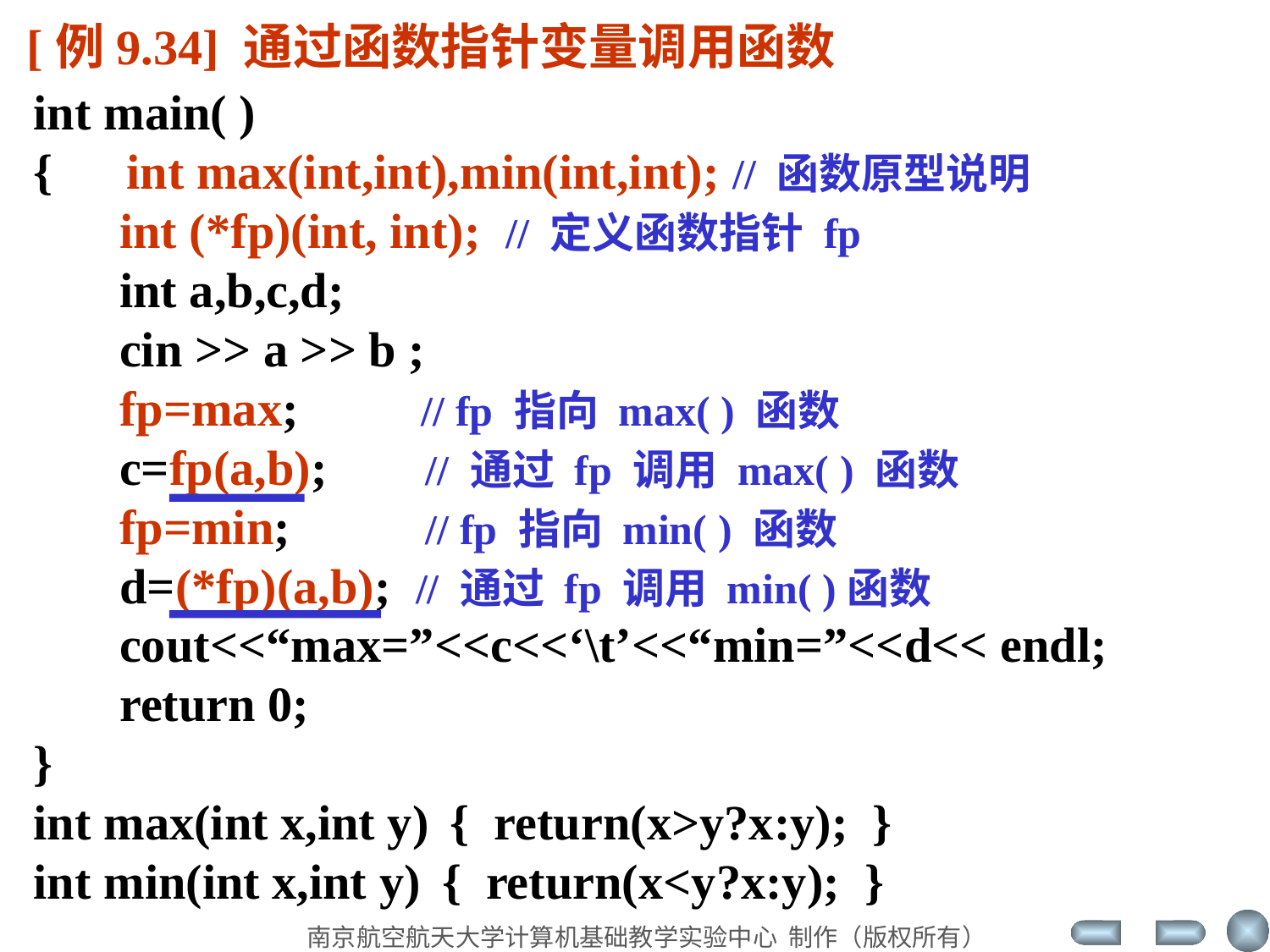

[例9.34] 通过函数指针变量调用函数
int main( )
{      int max(int,int),min(int,int); // 函数原型说明
       int (*fp)(int, int);  // 定义函数指针 fp
       int a,b,c,d;
       cin >> a >> b ;
       fp=max;          // fp 指向 max( ) 函数
       c=fp(a,b);        // 通过 fp 调用 max( ) 函数
       fp=min;           // fp 指向 min( ) 函数
       d=(*fp)(a,b);  // 通过 fp 调用 min( )函数
       cout<<“max=”<<c<<‘\t’<<“min=”<<d<< endl;
       return 0;
}
int max(int x,int y)  {  return(x>y?x:y);  }
int min(int x,int y)  {  return(x<y?x:y);  }